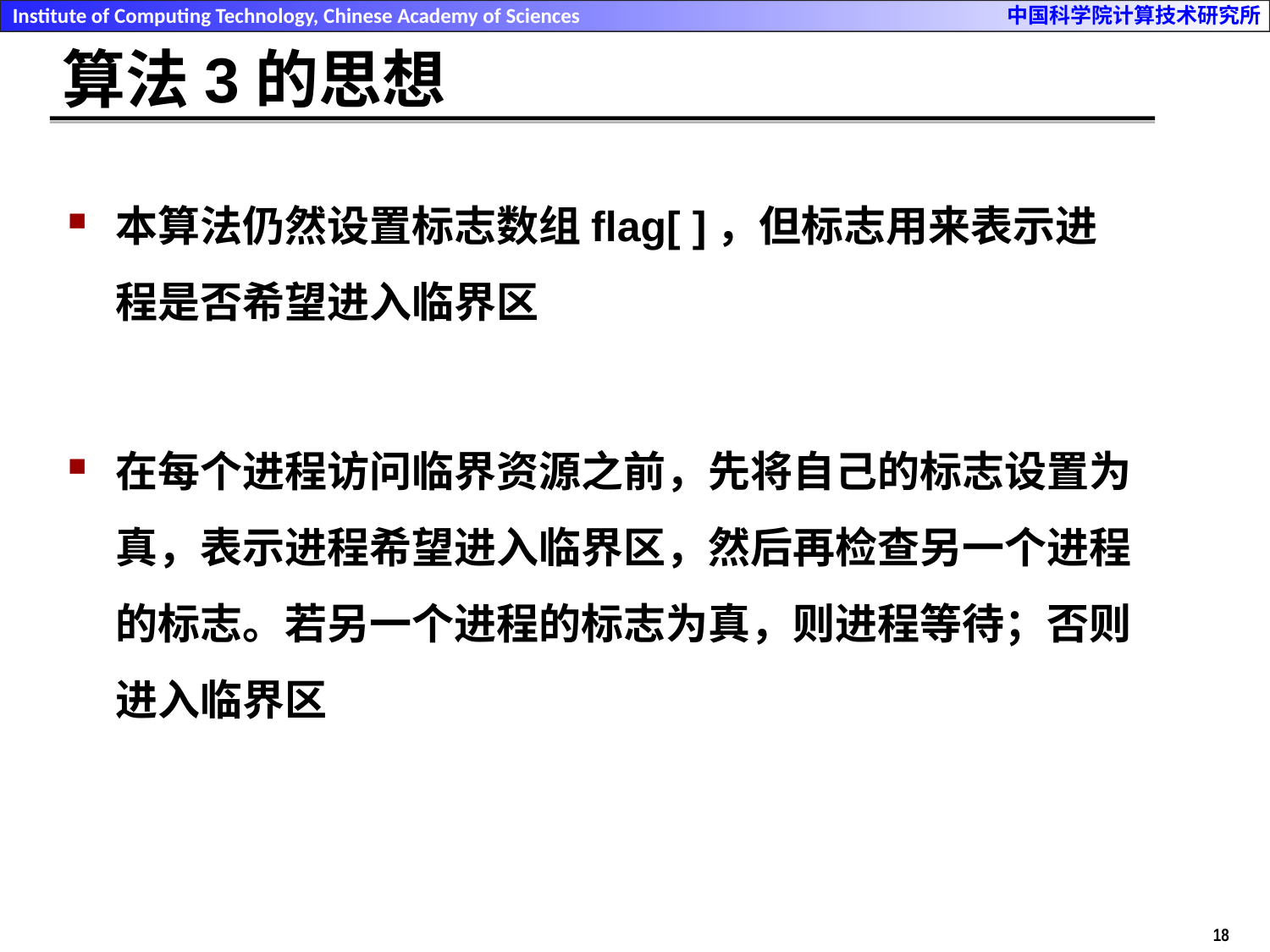

# 算法3的思想
本算法仍然设置标志数组flag[ ]，但标志用来表示进程是否希望进入临界区

在每个进程访问临界资源之前，先将自己的标志设置为真，表示进程希望进入临界区，然后再检查另一个进程的标志。若另一个进程的标志为真，则进程等待；否则进入临界区